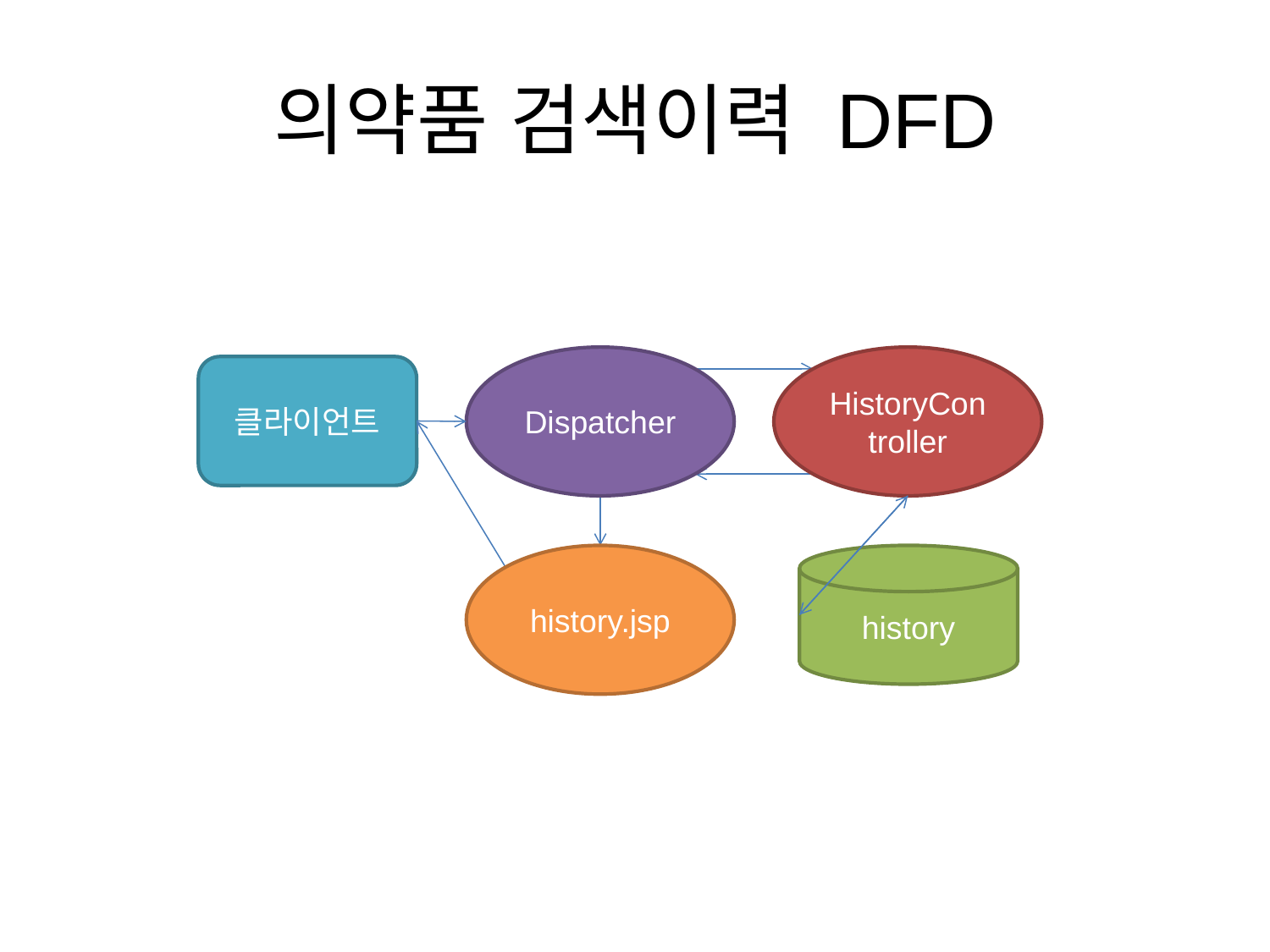

# 의약품 검색이력 DFD
Dispatcher
HistoryController
클라이언트
history.jsp
history